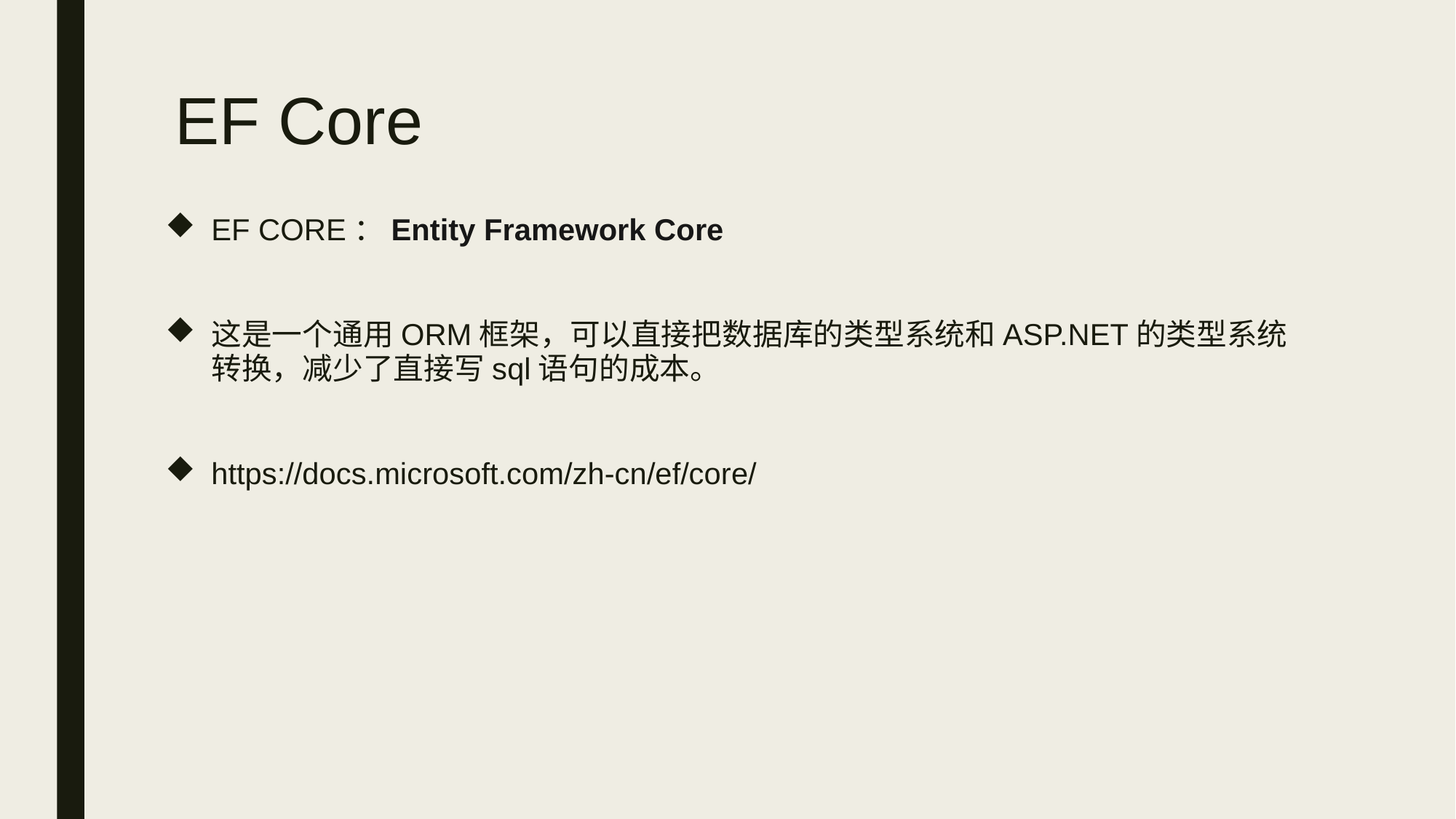

# EF Core
EF CORE：Entity Framework Core

这是一个通用ORM框架，可以直接把数据库的类型系统和ASP.NET的类型系统转换，减少了直接写sql语句的成本。

https://docs.microsoft.com/zh-cn/ef/core/